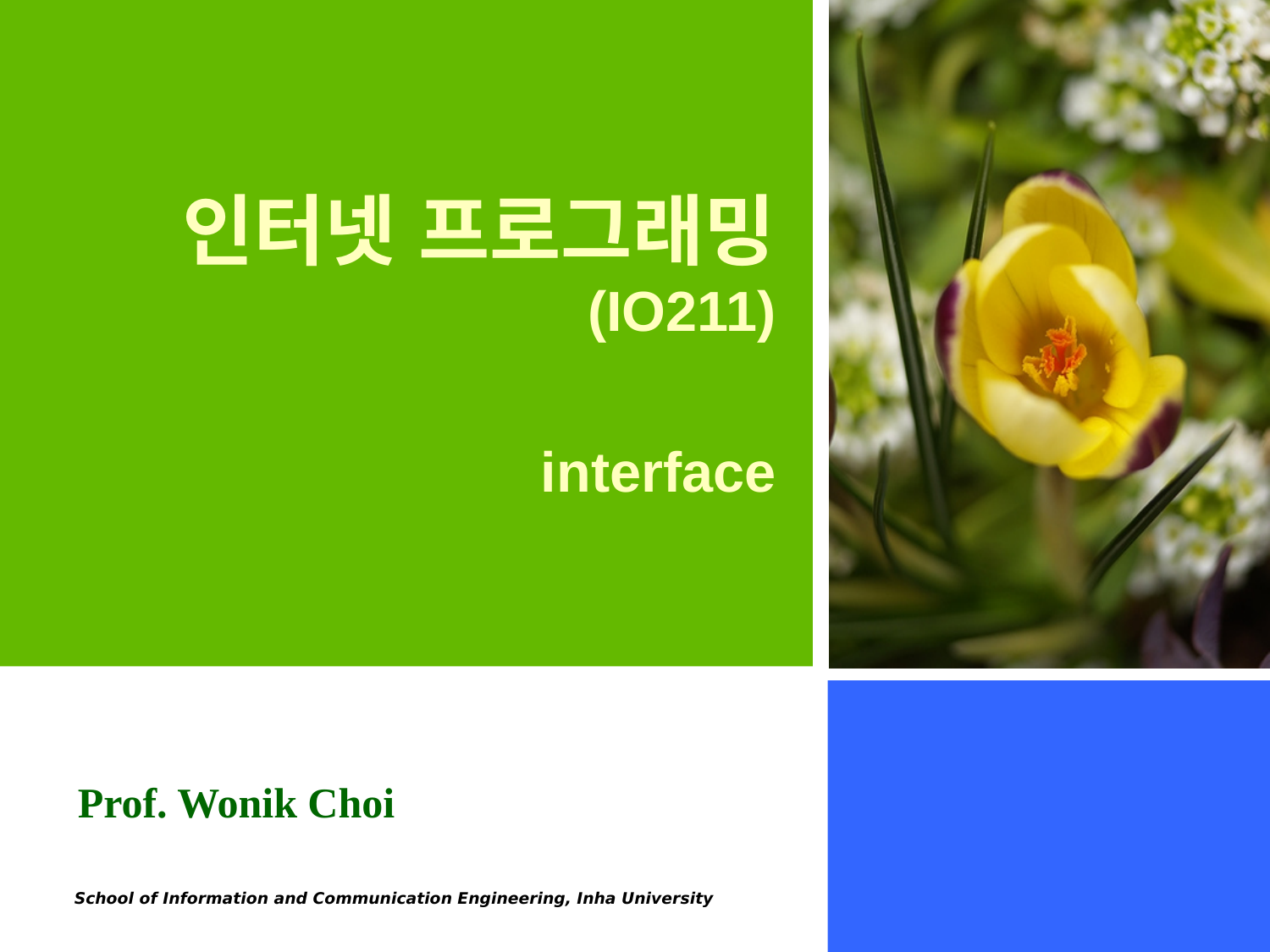

# 인터넷 프로그래밍 (IO211) interface

Prof. Wonik Choi